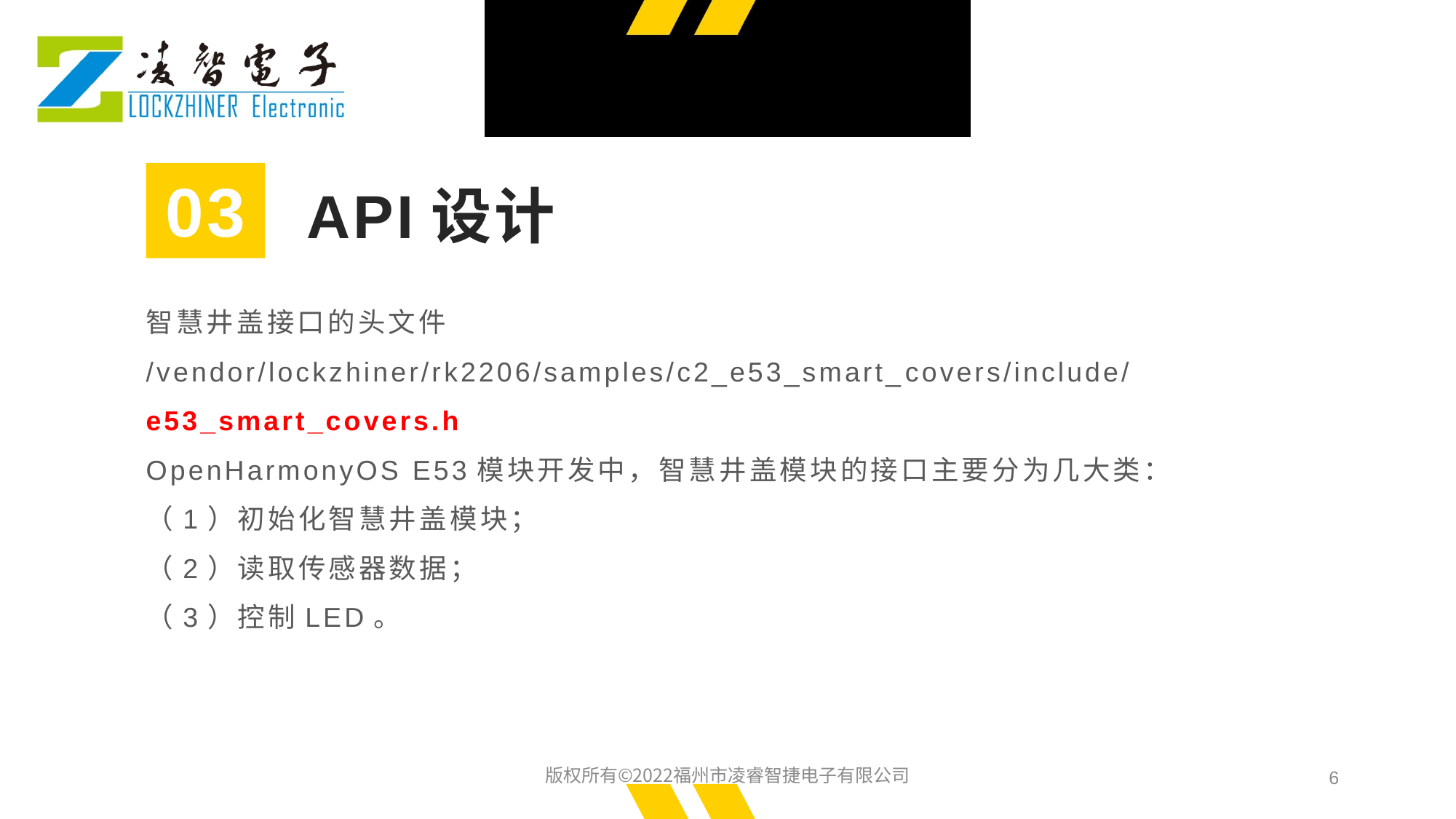

03
API设计
智慧井盖接口的头文件
/vendor/lockzhiner/rk2206/samples/c2_e53_smart_covers/include/e53_smart_covers.h
OpenHarmonyOS E53模块开发中，智慧井盖模块的接口主要分为几大类：
（1）初始化智慧井盖模块；
（2）读取传感器数据；
（3）控制LED。
版权所有©2022福州市凌睿智捷电子有限公司
6